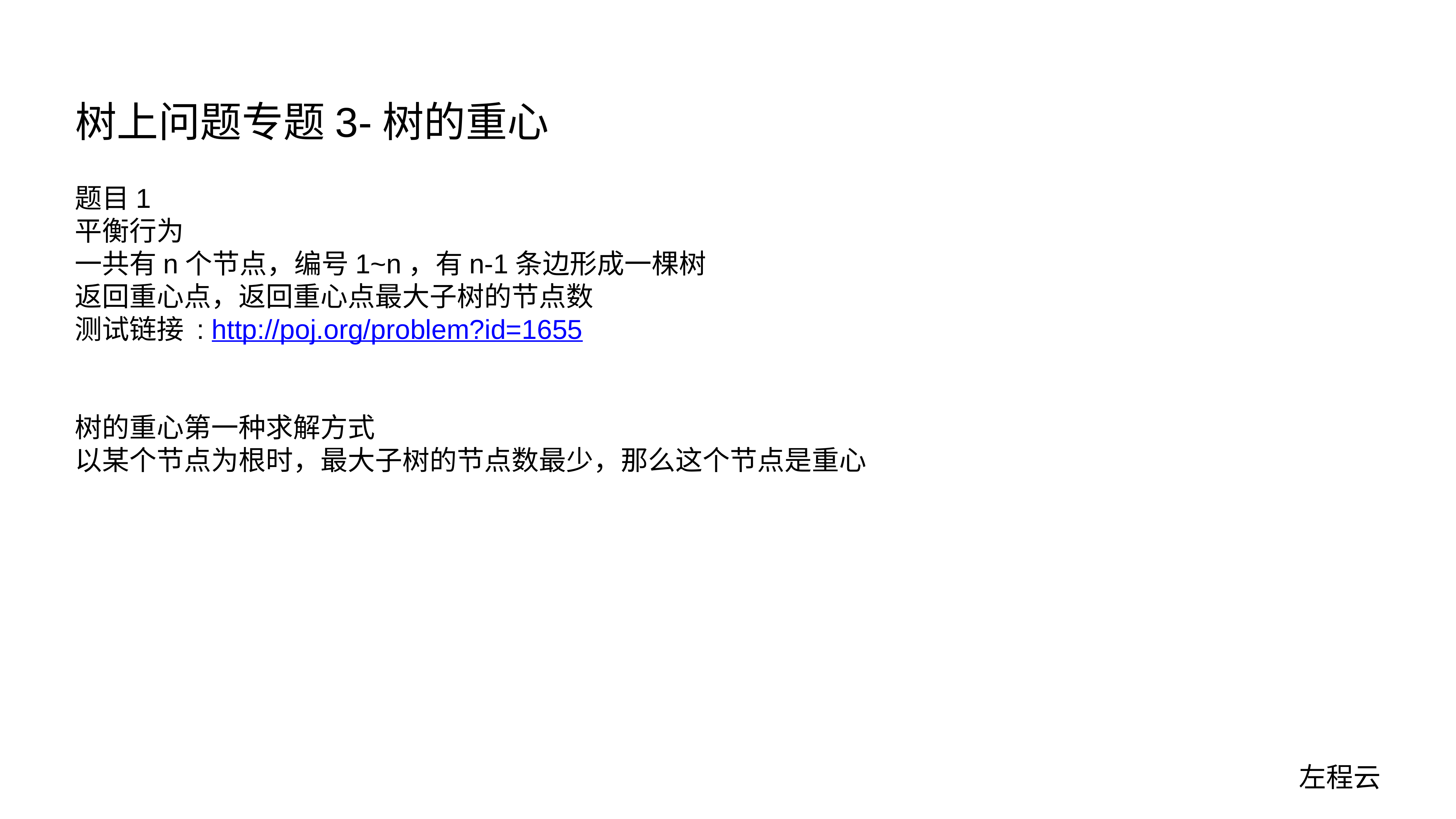

# 树上问题专题3-树的重心
题目1
平衡行为
一共有n个节点，编号1~n，有n-1条边形成一棵树
返回重心点，返回重心点最大子树的节点数
测试链接 : http://poj.org/problem?id=1655

树的重心第一种求解方式
以某个节点为根时，最大子树的节点数最少，那么这个节点是重心

左程云